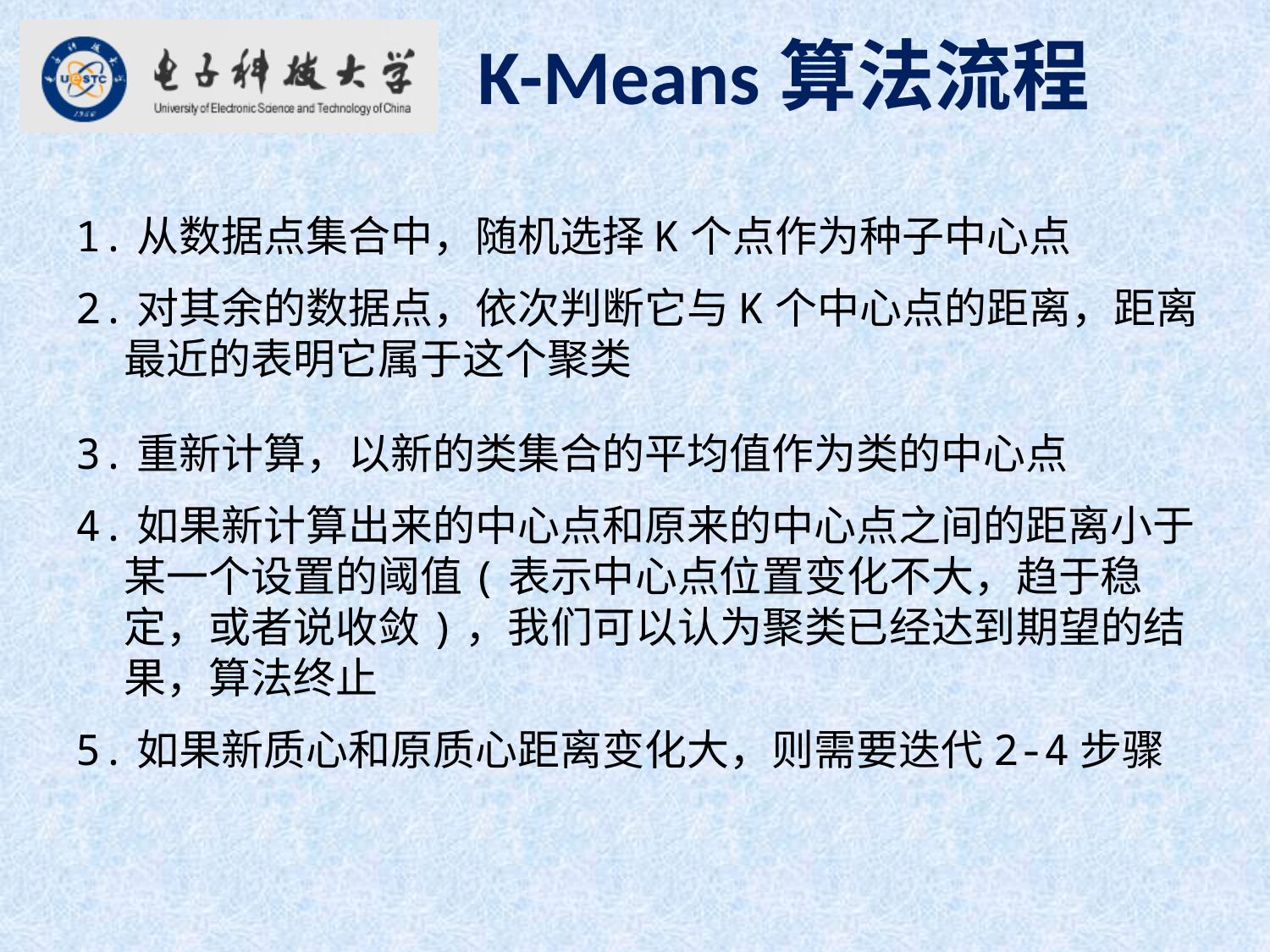

K-Means算法流程
1.从数据点集合中，随机选择K个点作为种子中心点
2.对其余的数据点，依次判断它与K个中心点的距离，距离最近的表明它属于这个聚类
3.重新计算，以新的类集合的平均值作为类的中心点
4.如果新计算出来的中心点和原来的中心点之间的距离小于某一个设置的阈值(表示中心点位置变化不大，趋于稳定，或者说收敛)，我们可以认为聚类已经达到期望的结果，算法终止
5.如果新质心和原质心距离变化大，则需要迭代2-4步骤